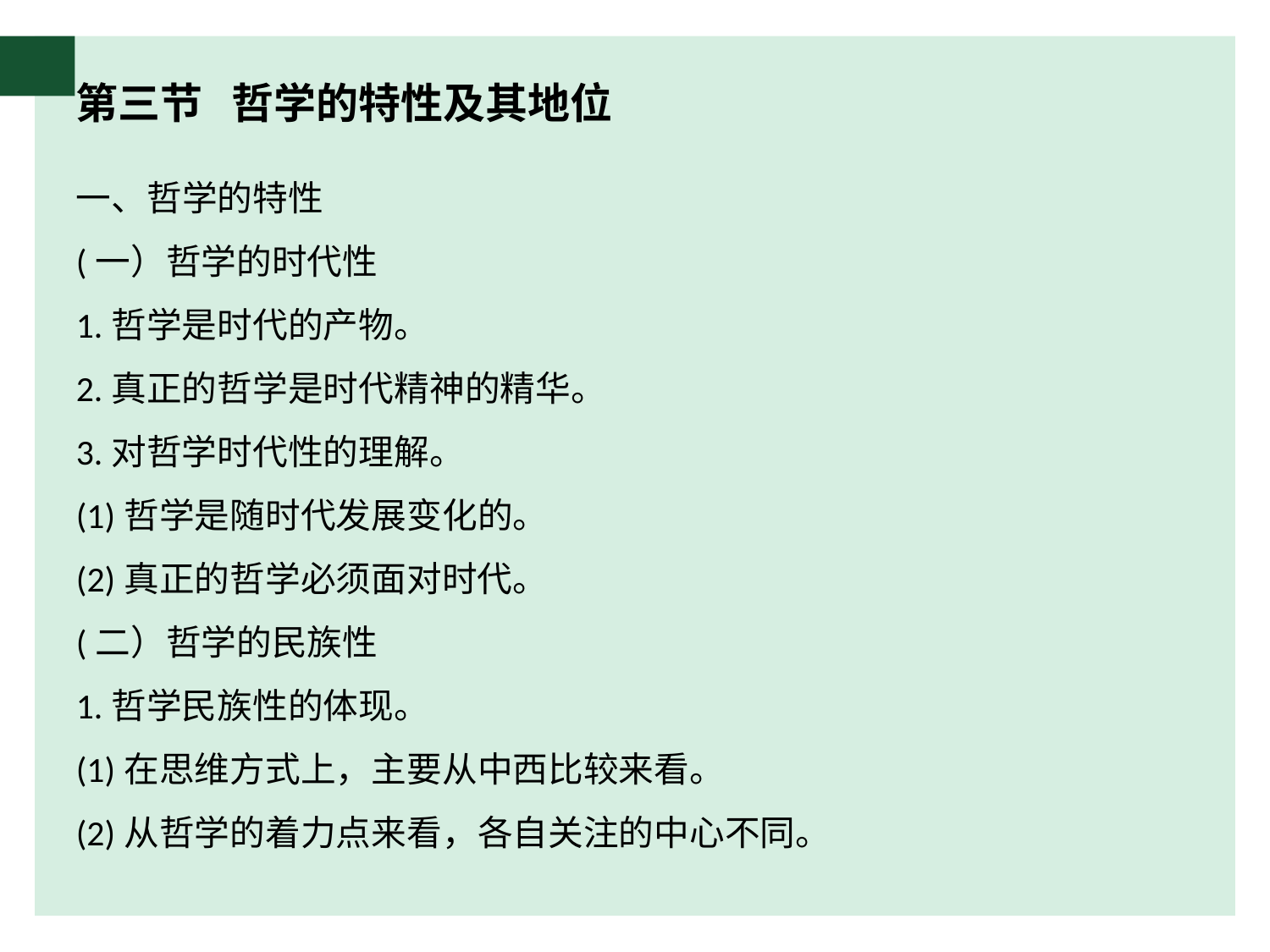

# 第三节   哲学的特性及其地位
一、哲学的特性
(一）哲学的时代性
1.哲学是时代的产物。
2.真正的哲学是时代精神的精华。
3.对哲学时代性的理解。
(1)哲学是随时代发展变化的。
(2)真正的哲学必须面对时代。
(二）哲学的民族性
1.哲学民族性的体现。
(1)在思维方式上，主要从中西比较来看。
(2)从哲学的着力点来看，各自关注的中心不同。